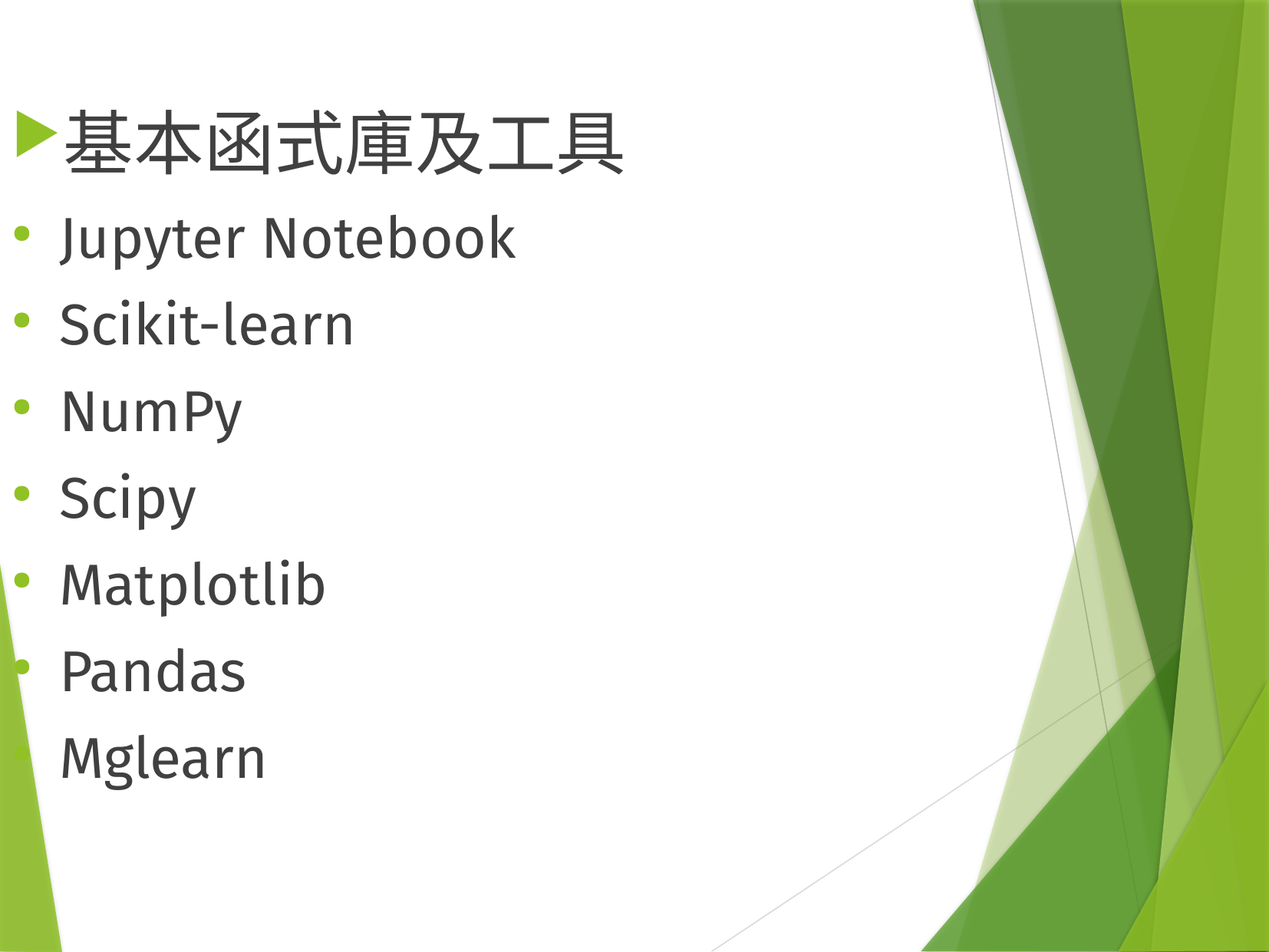

基本函式庫及工具
Jupyter Notebook
Scikit-learn
NumPy
Scipy
Matplotlib
Pandas
Mglearn